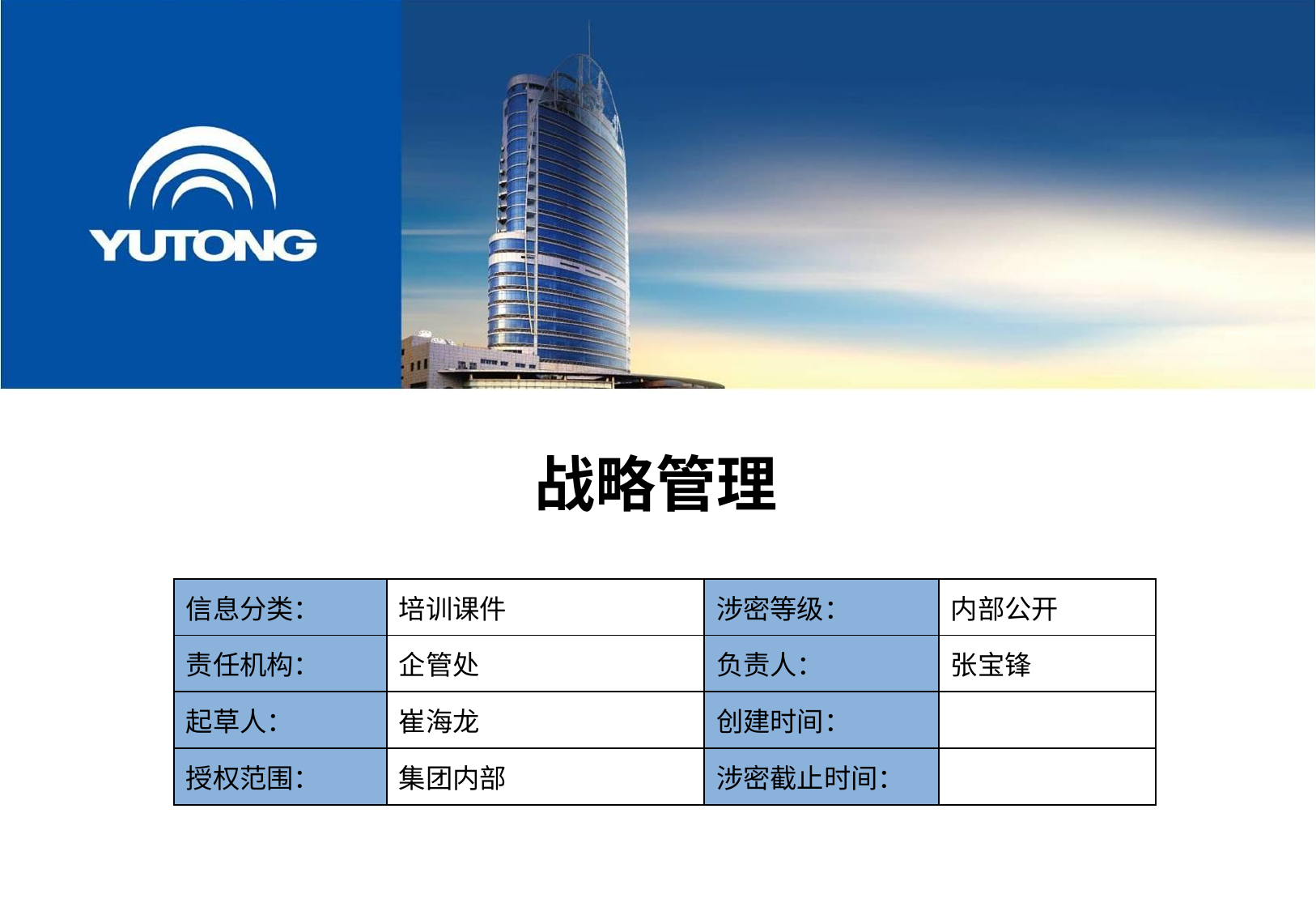

战略管理
| 信息分类： | 培训课件 | 涉密等级： | 内部公开 |
| --- | --- | --- | --- |
| 责任机构： | 企管处 | 负责人： | 张宝锋 |
| 起草人： | 崔海龙 | 创建时间： |  |
| 授权范围： | 集团内部 | 涉密截止时间： |  |

1